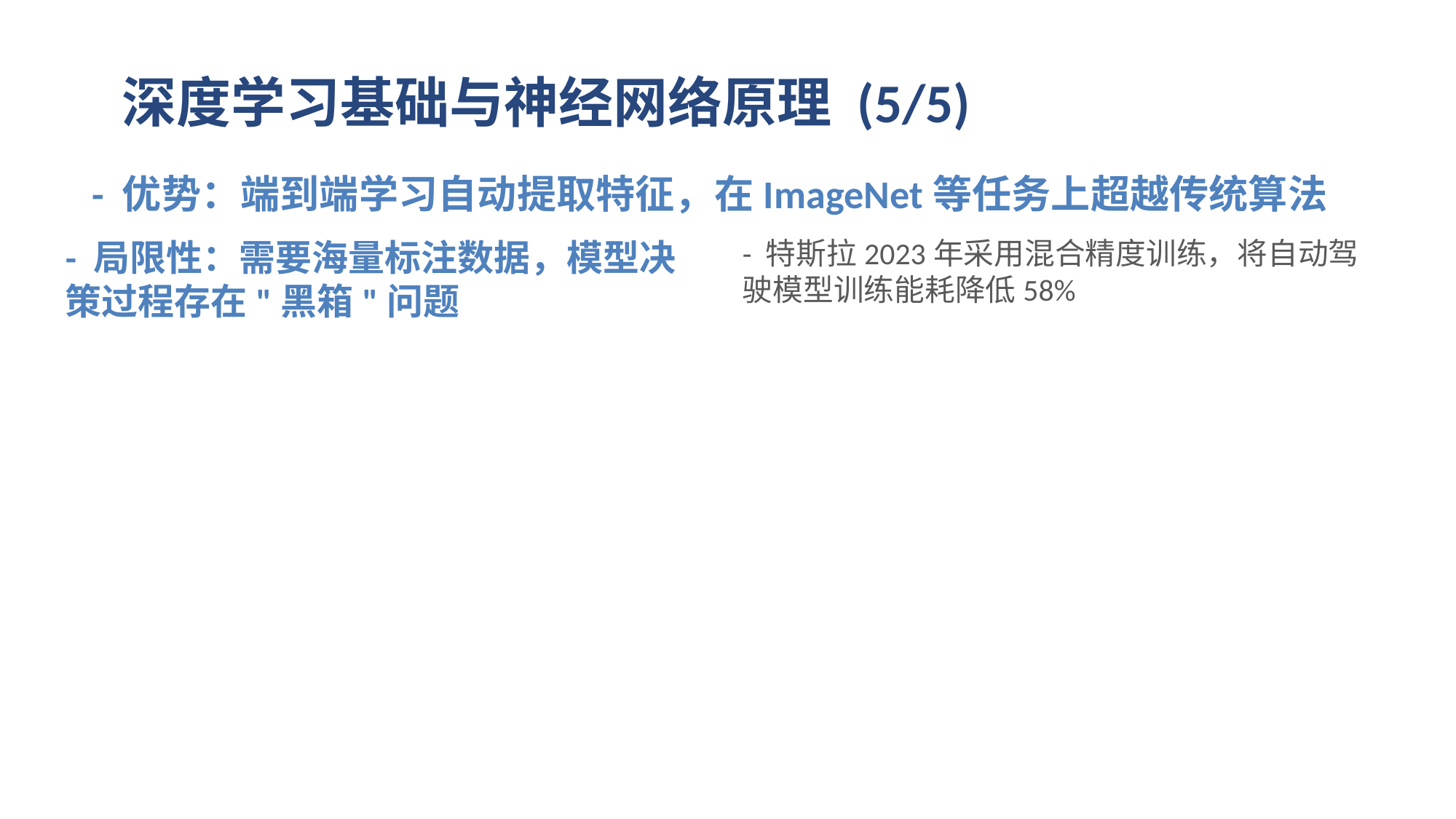

# 深度学习基础与神经网络原理 (5/5)

- 优势：端到端学习自动提取特征，在ImageNet等任务上超越传统算法

- 局限性：需要海量标注数据，模型决策过程存在"黑箱"问题

- 特斯拉2023年采用混合精度训练，将自动驾驶模型训练能耗降低58%